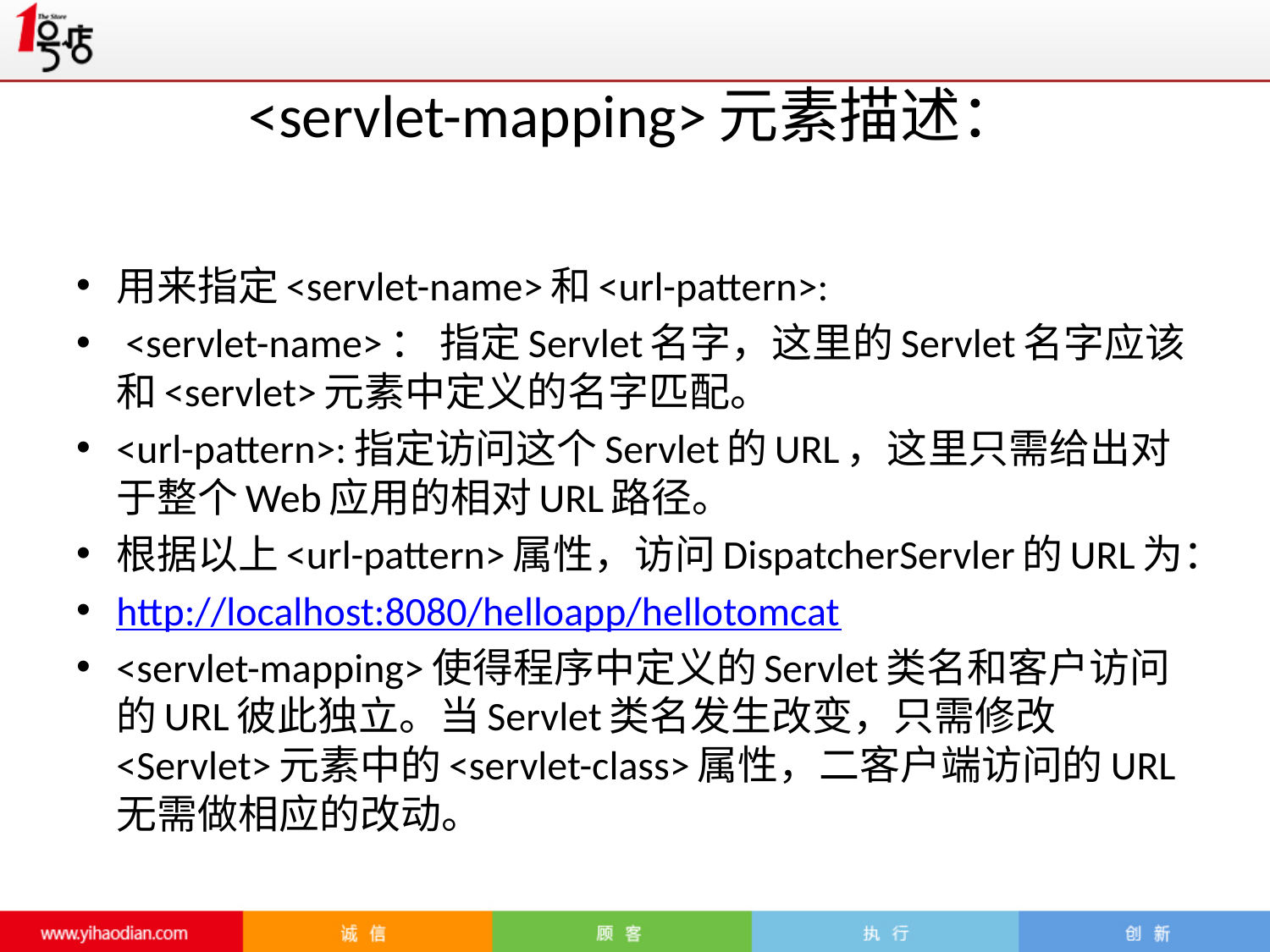

<servlet-mapping>元素描述：
用来指定<servlet-name>和<url-pattern>:
 <servlet-name>： 指定Servlet名字，这里的Servlet名字应该和<servlet>元素中定义的名字匹配。
<url-pattern>:指定访问这个Servlet的URL，这里只需给出对于整个Web应用的相对URL路径。
根据以上<url-pattern>属性，访问DispatcherServler的URL为：
http://localhost:8080/helloapp/hellotomcat
<servlet-mapping>使得程序中定义的Servlet类名和客户访问的URL彼此独立。当Servlet类名发生改变，只需修改<Servlet>元素中的<servlet-class>属性，二客户端访问的URL无需做相应的改动。